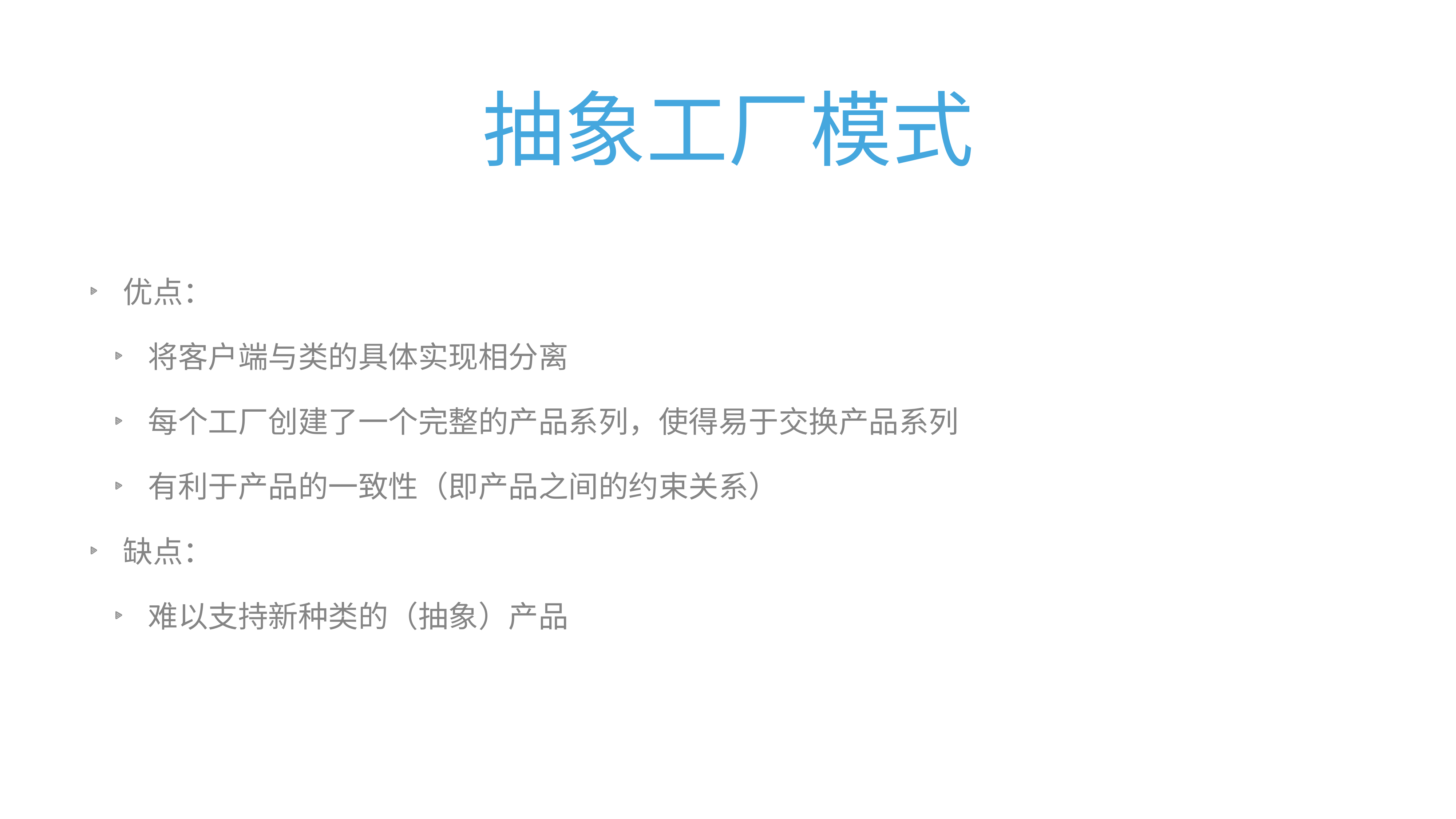

# 抽象工厂模式
优点：
将客户端与类的具体实现相分离
每个工厂创建了一个完整的产品系列，使得易于交换产品系列
有利于产品的一致性（即产品之间的约束关系）
缺点：
难以支持新种类的（抽象）产品